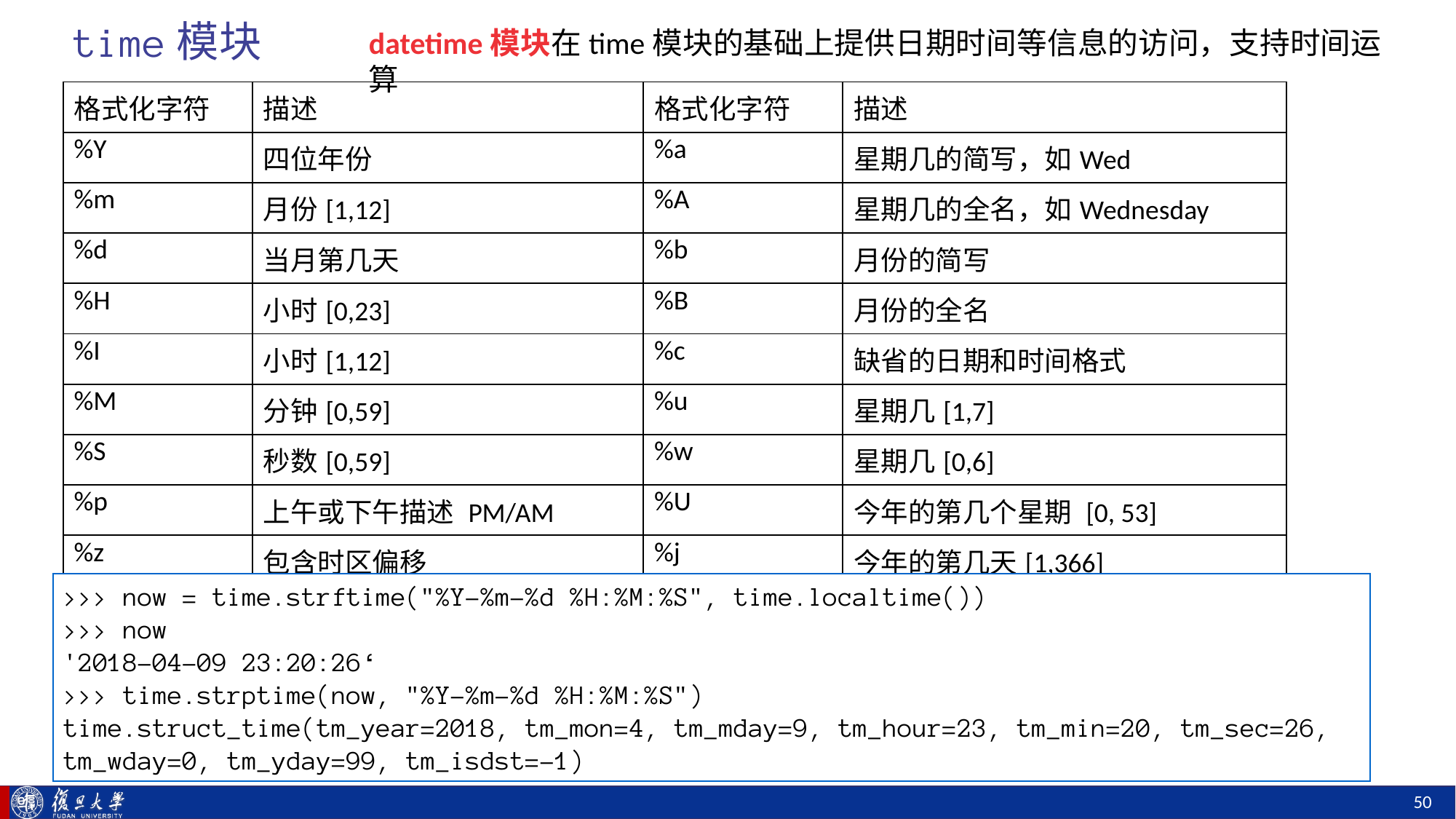

# time模块
datetime模块在time模块的基础上提供日期时间等信息的访问，支持时间运算
| 格式化字符 | 描述 | 格式化字符 | 描述 |
| --- | --- | --- | --- |
| %Y | 四位年份 | %a | 星期几的简写，如Wed |
| %m | 月份[1,12] | %A | 星期几的全名，如Wednesday |
| %d | 当月第几天 | %b | 月份的简写 |
| %H | 小时[0,23] | %B | 月份的全名 |
| %I | 小时[1,12] | %c | 缺省的日期和时间格式 |
| %M | 分钟[0,59] | %u | 星期几[1,7] |
| %S | 秒数[0,59] | %w | 星期几[0,6] |
| %p | 上午或下午描述 PM/AM | %U | 今年的第几个星期 [0, 53] |
| %z | 包含时区偏移 | %j | 今年的第几天[1,366] |
| %s | 距离Epoch的秒数 |  |  |

>>> now = time.strftime("%Y-%m-%d %H:%M:%S", time.localtime())
>>> now
'2018-04-09 23:20:26‘
>>> time.strptime(now, "%Y-%m-%d %H:%M:%S")
time.struct_time(tm_year=2018, tm_mon=4, tm_mday=9, tm_hour=23, tm_min=20, tm_sec=26, tm_wday=0, tm_yday=99, tm_isdst=-1)